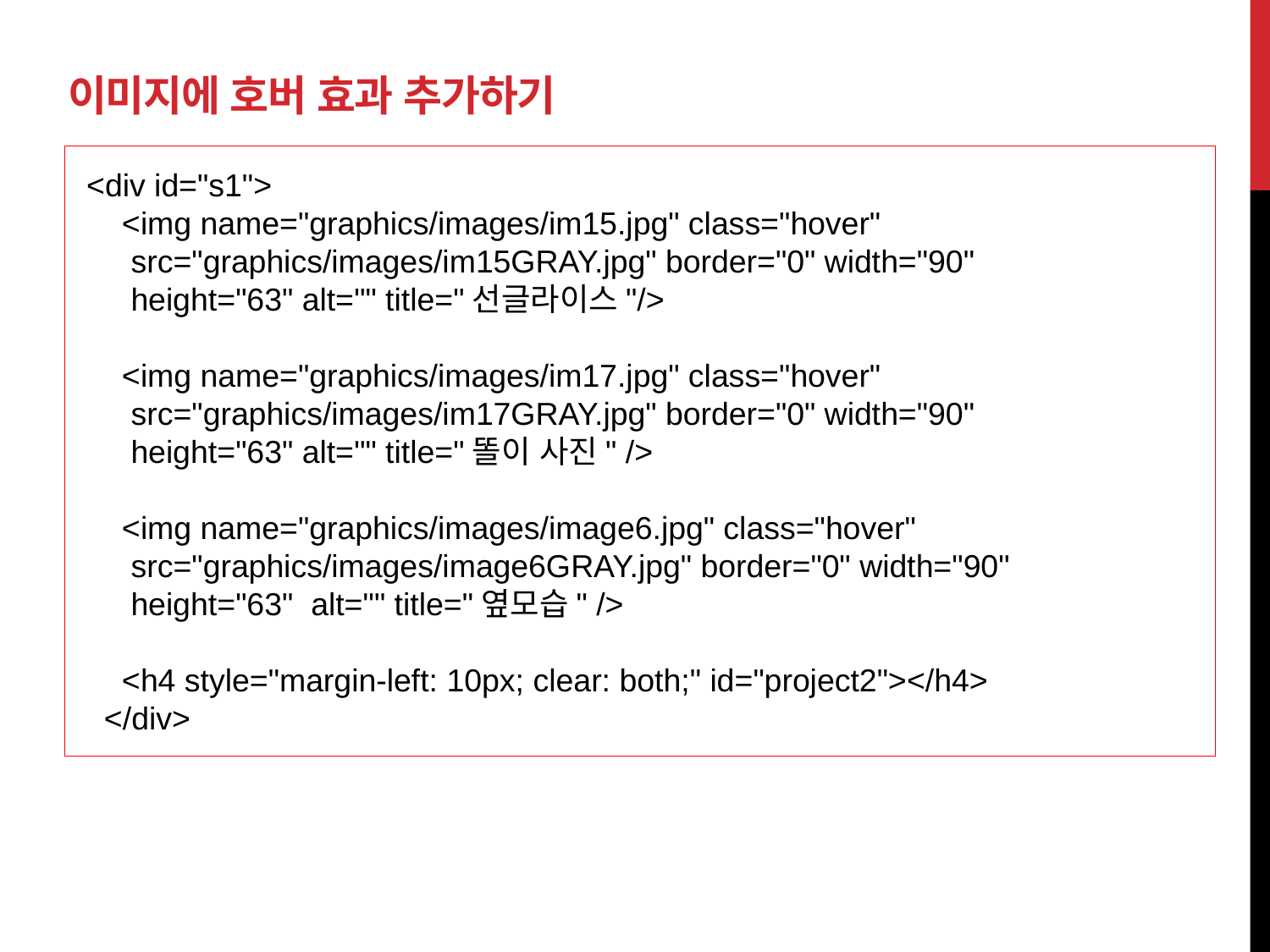

# 이미지에 호버 효과 추가하기
 <div id="s1">
     <img name="graphics/images/im15.jpg" class="hover"
      src="graphics/images/im15GRAY.jpg" border="0" width="90"
      height="63" alt="" title="선글라이스"/>

     <img name="graphics/images/im17.jpg" class="hover"
      src="graphics/images/im17GRAY.jpg" border="0" width="90"
      height="63" alt="" title="똘이 사진" />

     <img name="graphics/images/image6.jpg" class="hover"
      src="graphics/images/image6GRAY.jpg" border="0" width="90"
      height="63"  alt="" title="옆모습" />

     <h4 style="margin-left: 10px; clear: both;" id="project2"></h4>
   </div>